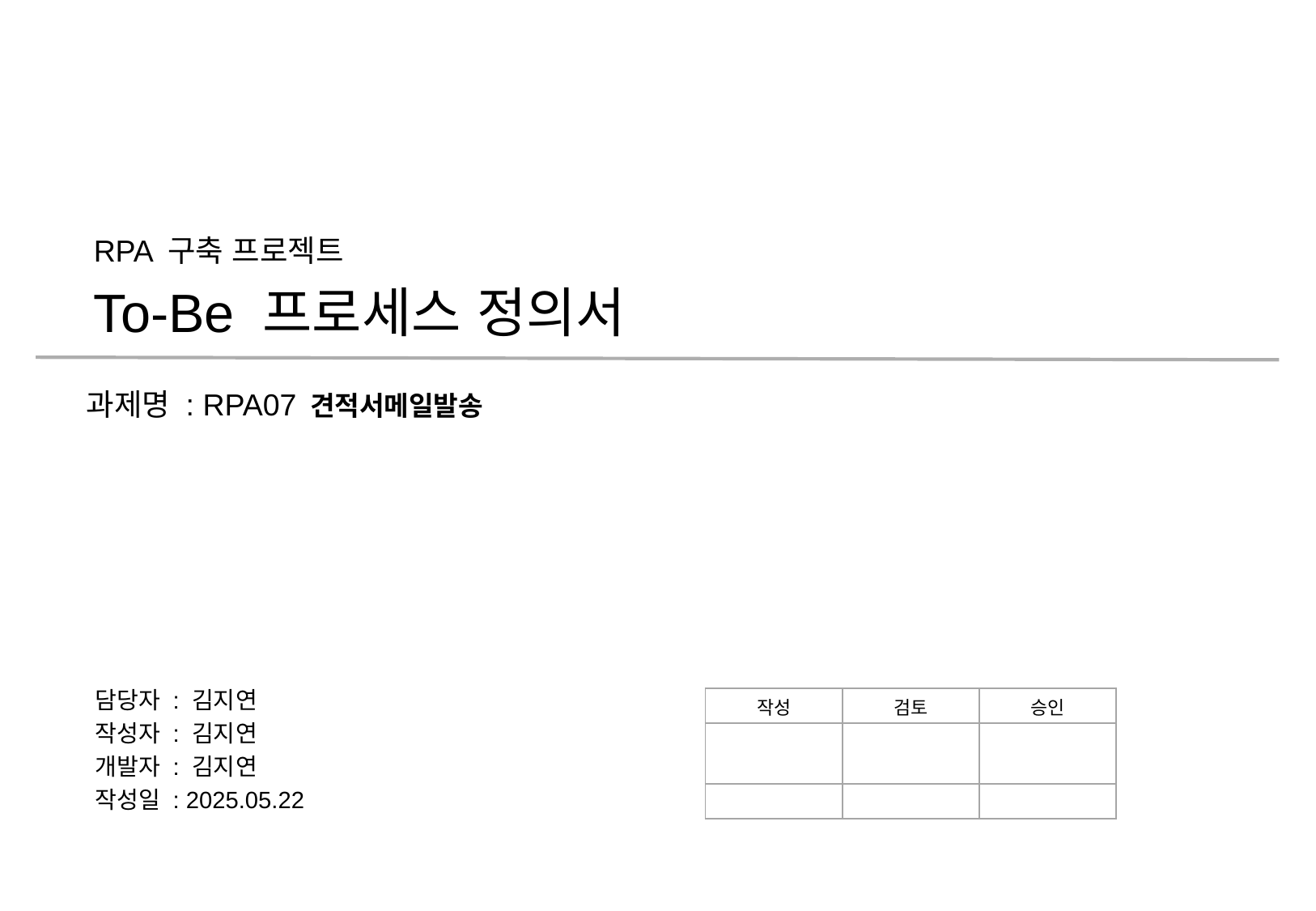

RPA 구축 프로젝트
To-Be 프로세스 정의서
과제명 : RPA07 견적서메일발송
담당자 : 김지연
작성자 : 김지연
개발자 : 김지연
작성일 : 2025.05.22
| 작성 | 검토 | 승인 |
| --- | --- | --- |
|  |  |  |
|  |  |  |